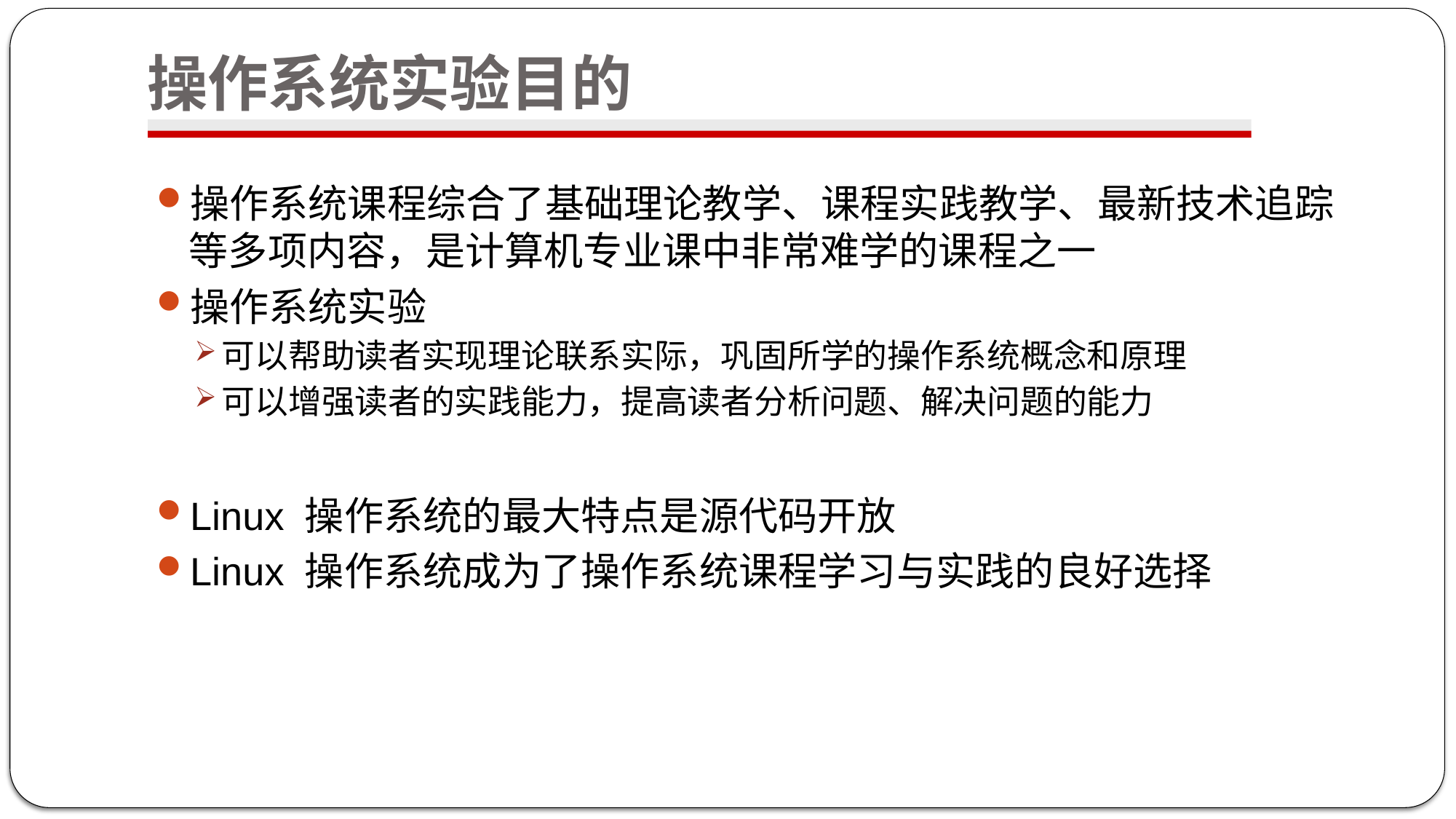

# 操作系统实验目的
操作系统课程综合了基础理论教学、课程实践教学、最新技术追踪等多项内容，是计算机专业课中非常难学的课程之一
操作系统实验
可以帮助读者实现理论联系实际，巩固所学的操作系统概念和原理
可以增强读者的实践能力，提高读者分析问题、解决问题的能力

Linux 操作系统的最大特点是源代码开放
Linux 操作系统成为了操作系统课程学习与实践的良好选择